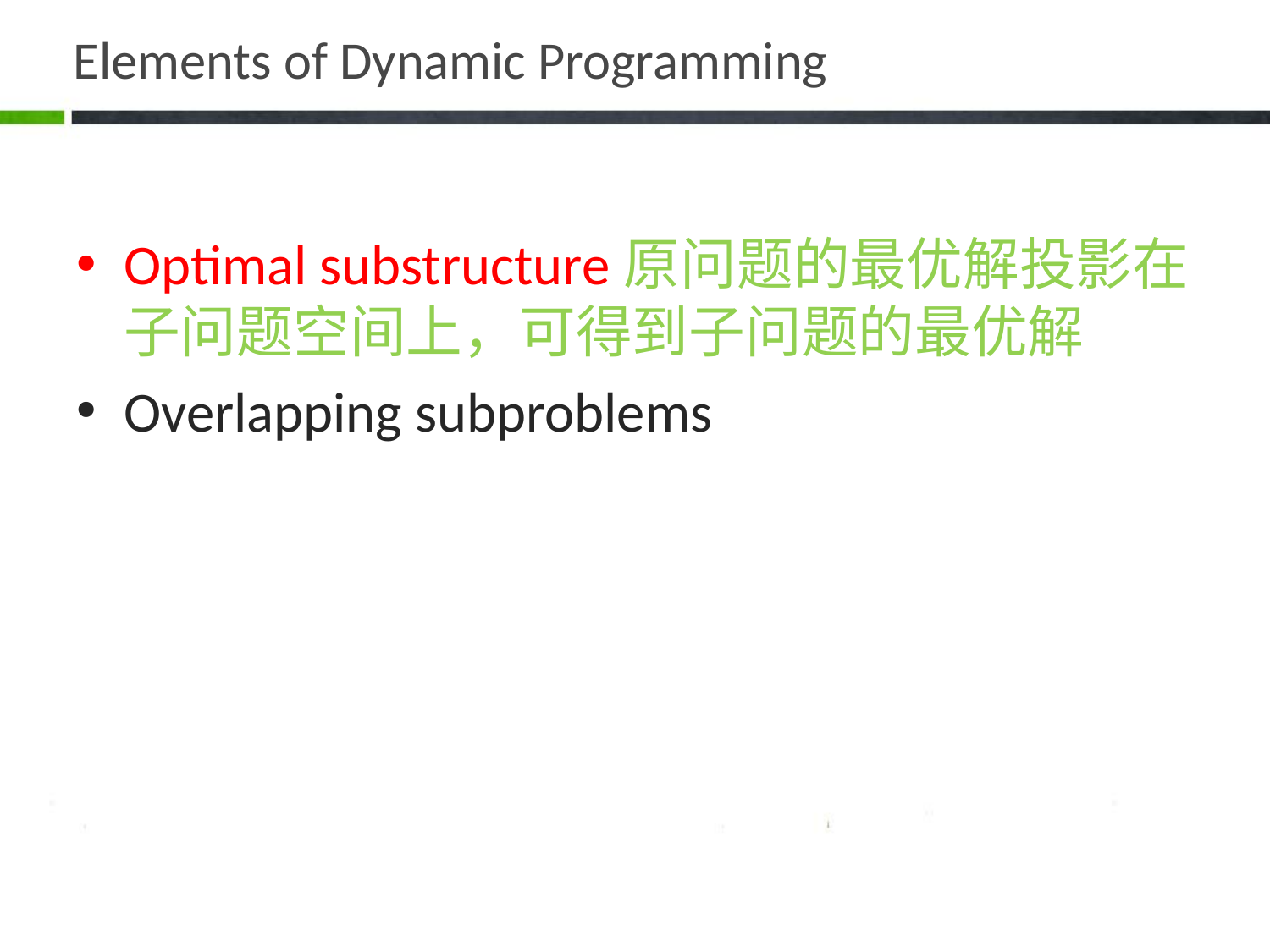

# Elements of Dynamic Programming
Optimal substructure原问题的最优解投影在子问题空间上，可得到子问题的最优解
Overlapping subproblems